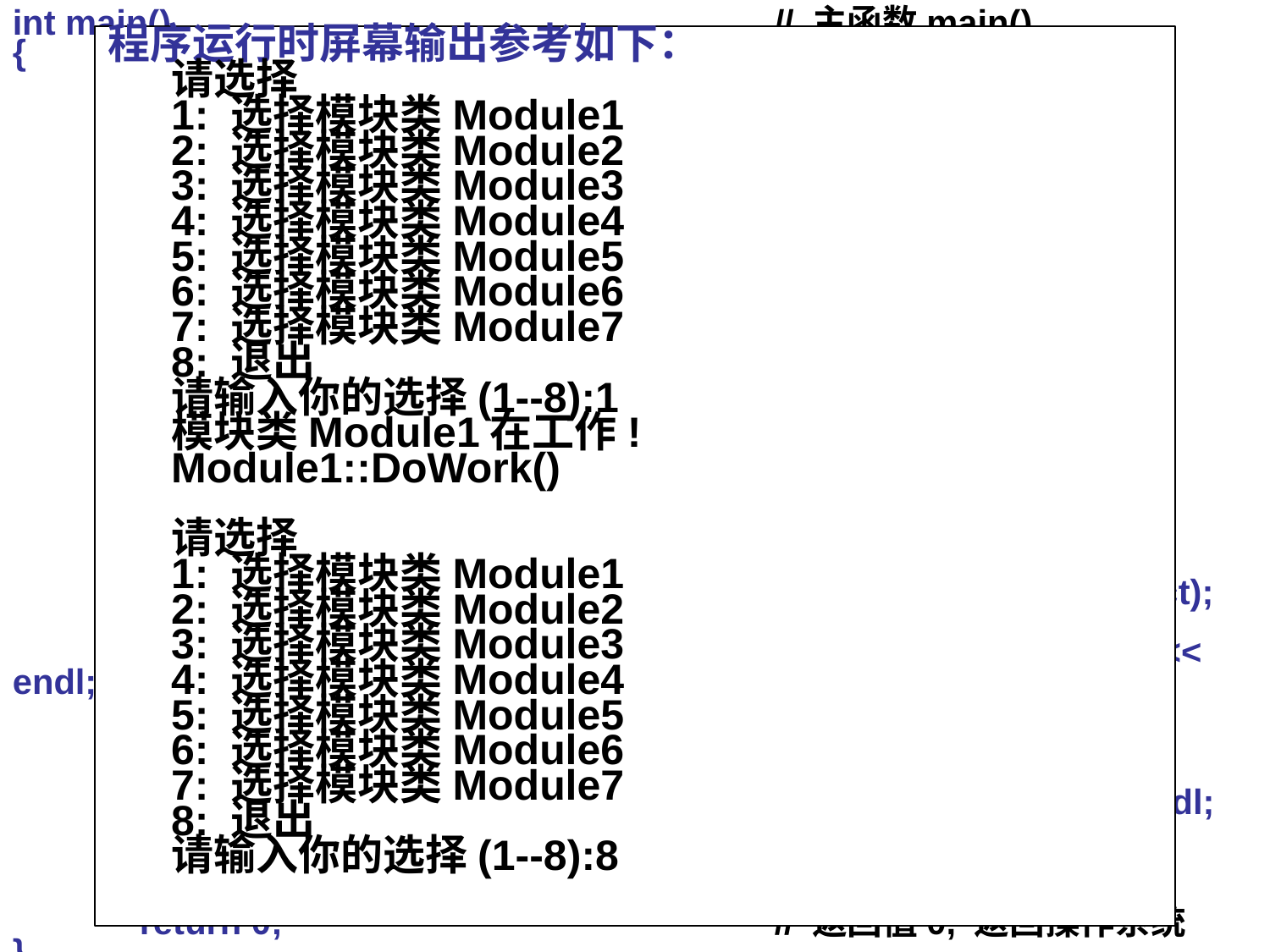

int main()					// 主函数main()
{
	int select = 0;				// 选择变量
	do
	{
		cout << "请选择" << endl;
		cout << "1: 选择模块类Module1" << endl;
		cout << "2: 选择模块类Module2" << endl;
		cout << "3: 选择模块类Module3" << endl;
		cout << "4: 选择模块类Module4" << endl;
		cout << "5: 选择模块类Module5" << endl;
		cout << "6: 选择模块类Module6" << endl;
		cout << "7: 选择模块类Module7" << endl;
		cout << "8: 退出" << endl;
		cout << "请输入你的选择(1--8):";
		cin >> select;			// 输入选择变量

		if (select >= 1 && select <= 7)
		{
			Facade *p = ModuleFactory::GetInstance(select);
				// 指向实例对象
			cout<<"模块类Module" << select<<"在工作!"<< endl;
			p->DoWork();
			delete p;		// 释放实例对象
		}
		else if (select < 1 && select > 8) cout << "退出!" << endl;
		cout << endl;			// 换行
	}while (select != 8);

	return 0;                    			// 返回值0, 返回操作系统
}

程序运行时屏幕输出参考如下：
请选择
1: 选择模块类Module1
2: 选择模块类Module2
3: 选择模块类Module3
4: 选择模块类Module4
5: 选择模块类Module5
6: 选择模块类Module6
7: 选择模块类Module7
8: 退出
请输入你的选择(1--8):1
模块类Module1在工作!
Module1::DoWork()

请选择
1: 选择模块类Module1
2: 选择模块类Module2
3: 选择模块类Module3
4: 选择模块类Module4
5: 选择模块类Module5
6: 选择模块类Module6
7: 选择模块类Module7
8: 退出
请输入你的选择(1--8):8